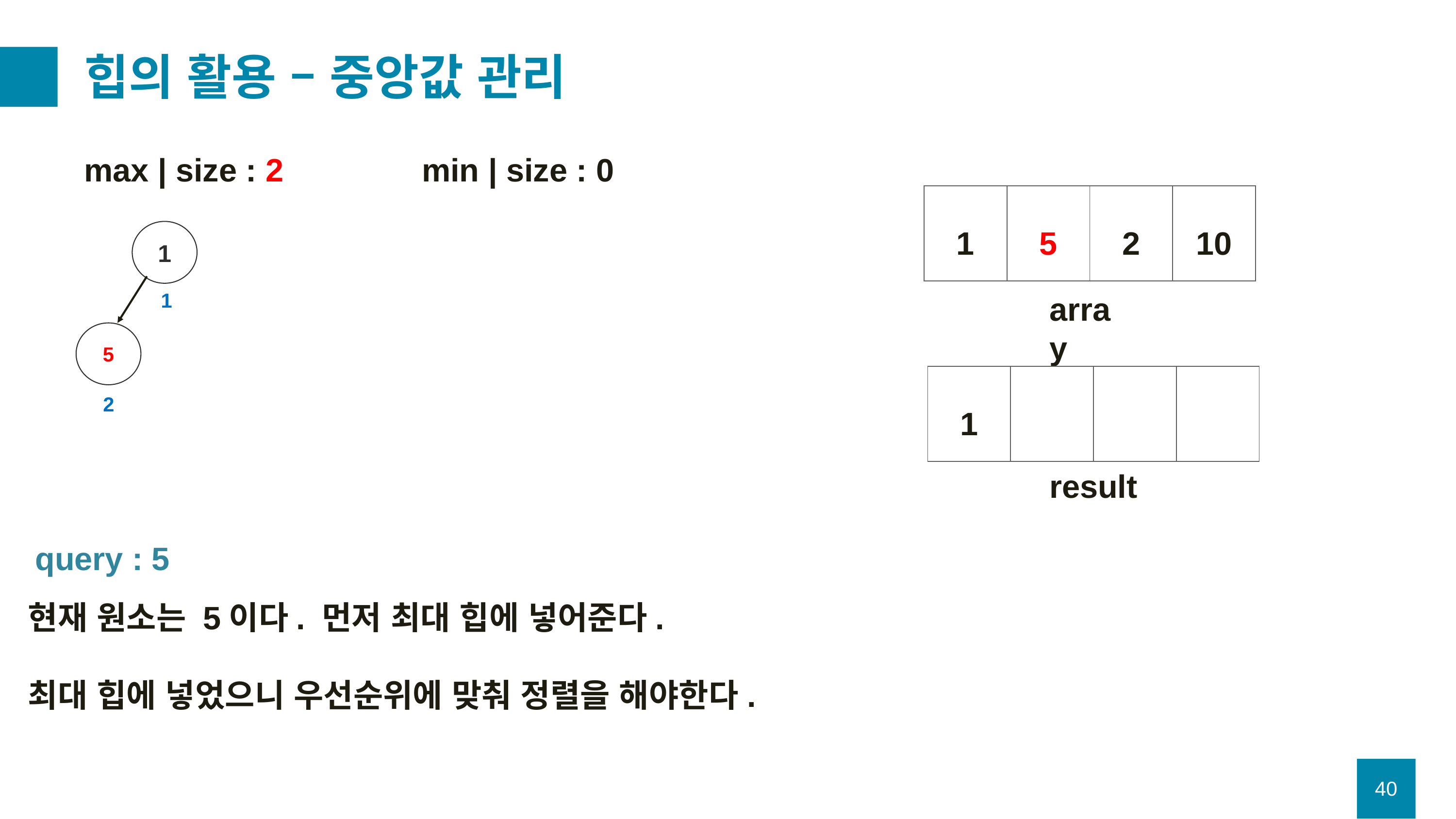

# 힙의 활용 – 중앙값 관리
min | size : 0
max | size : 2
| 1 | 5 | 2 | 10 |
| --- | --- | --- | --- |
1
1
array
5
| 1 |  |  |  |
| --- | --- | --- | --- |
2
result
query : 5
현재 원소는 5이다. 먼저 최대 힙에 넣어준다.

최대 힙에 넣었으니 우선순위에 맞춰 정렬을 해야한다.
40